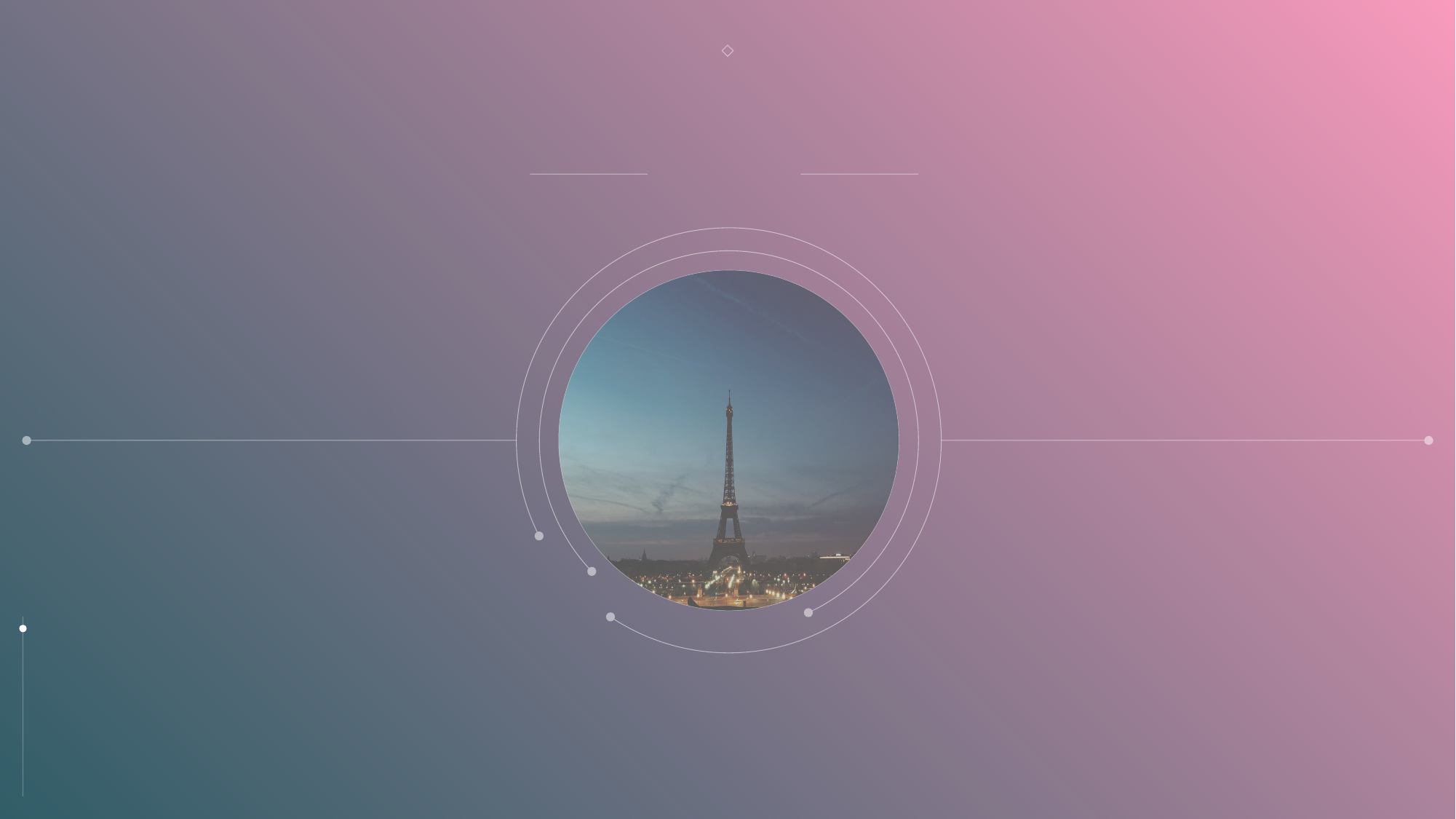

# 얼굴 인식을 통한 고객 맞춤 서비스
Main Idea

Explanation
Concept
Function
Practicality
Problem

Smart Stick – Fujitsy(Japan)
9